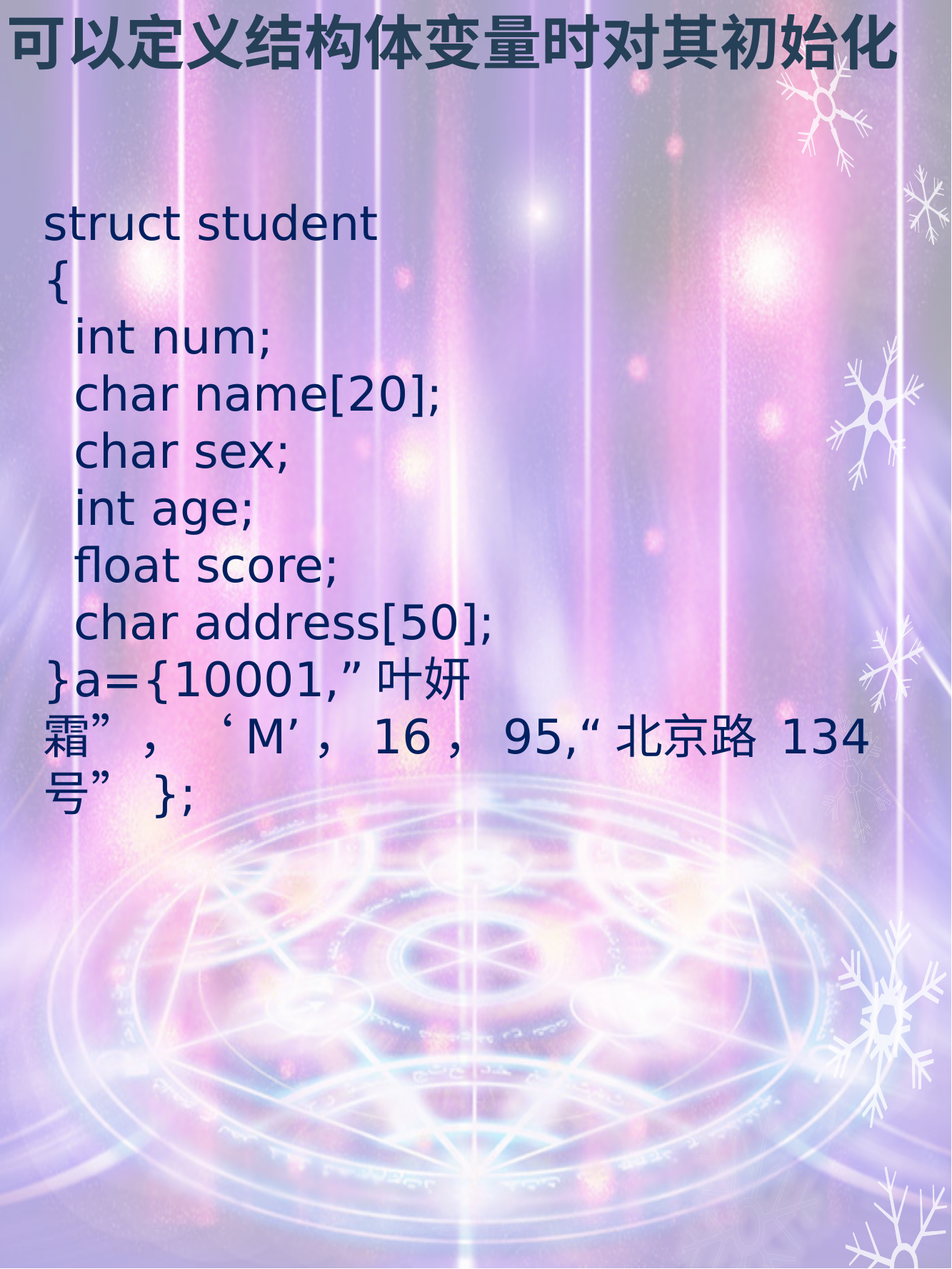

可以定义结构体变量时对其初始化
struct student
{
  int num;
  char name[20];
  char sex;
  int age;
  float score;
  char address[50];
}a={10001,”叶妍霜”，‘M’，16，95,“北京路 134号”};